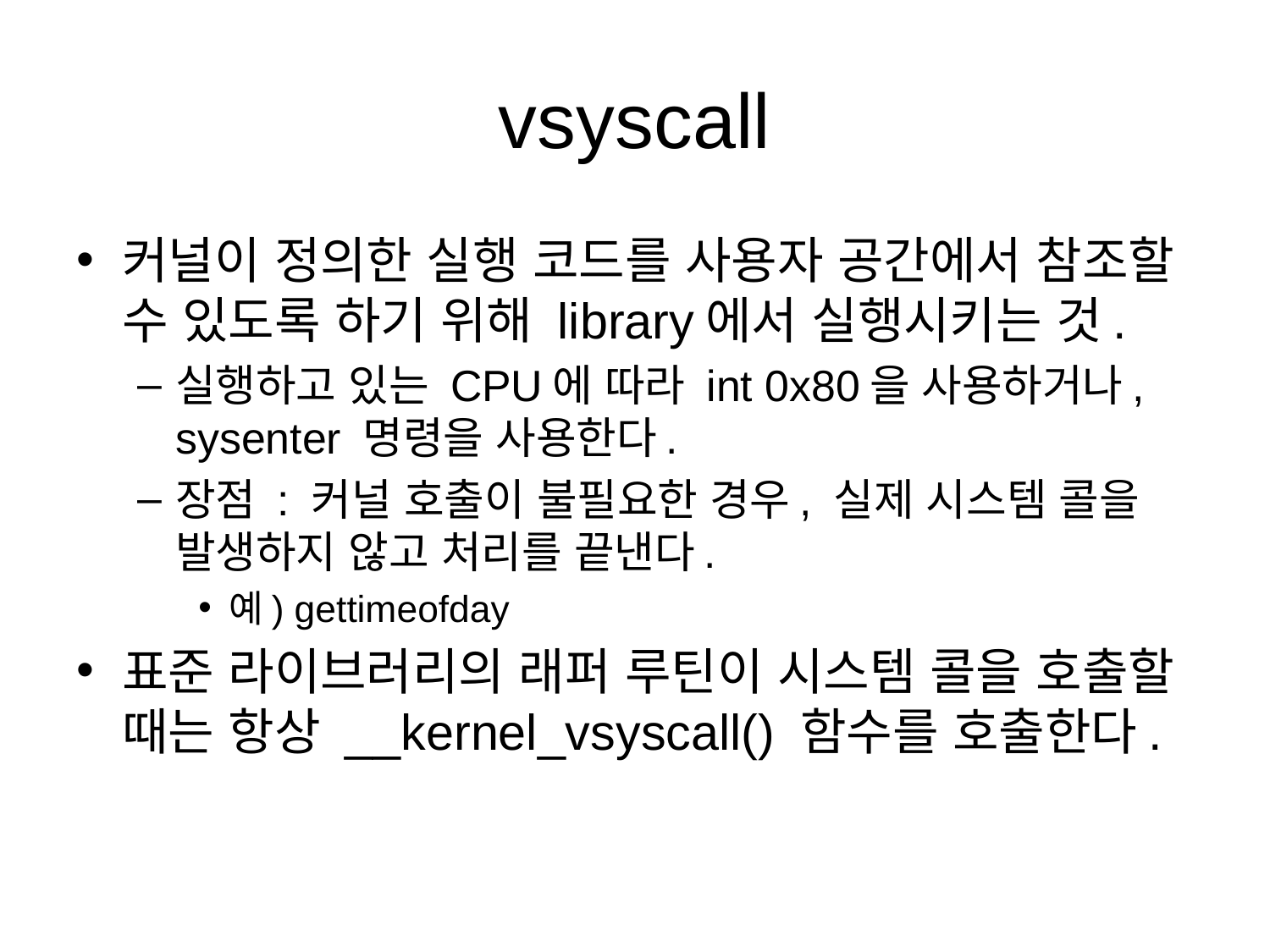

# vsyscall
커널이 정의한 실행 코드를 사용자 공간에서 참조할 수 있도록 하기 위해 library에서 실행시키는 것.
실행하고 있는 CPU에 따라 int 0x80을 사용하거나, sysenter 명령을 사용한다.
장점 : 커널 호출이 불필요한 경우, 실제 시스템 콜을 발생하지 않고 처리를 끝낸다.
예) gettimeofday
표준 라이브러리의 래퍼 루틴이 시스템 콜을 호출할 때는 항상 __kernel_vsyscall() 함수를 호출한다.